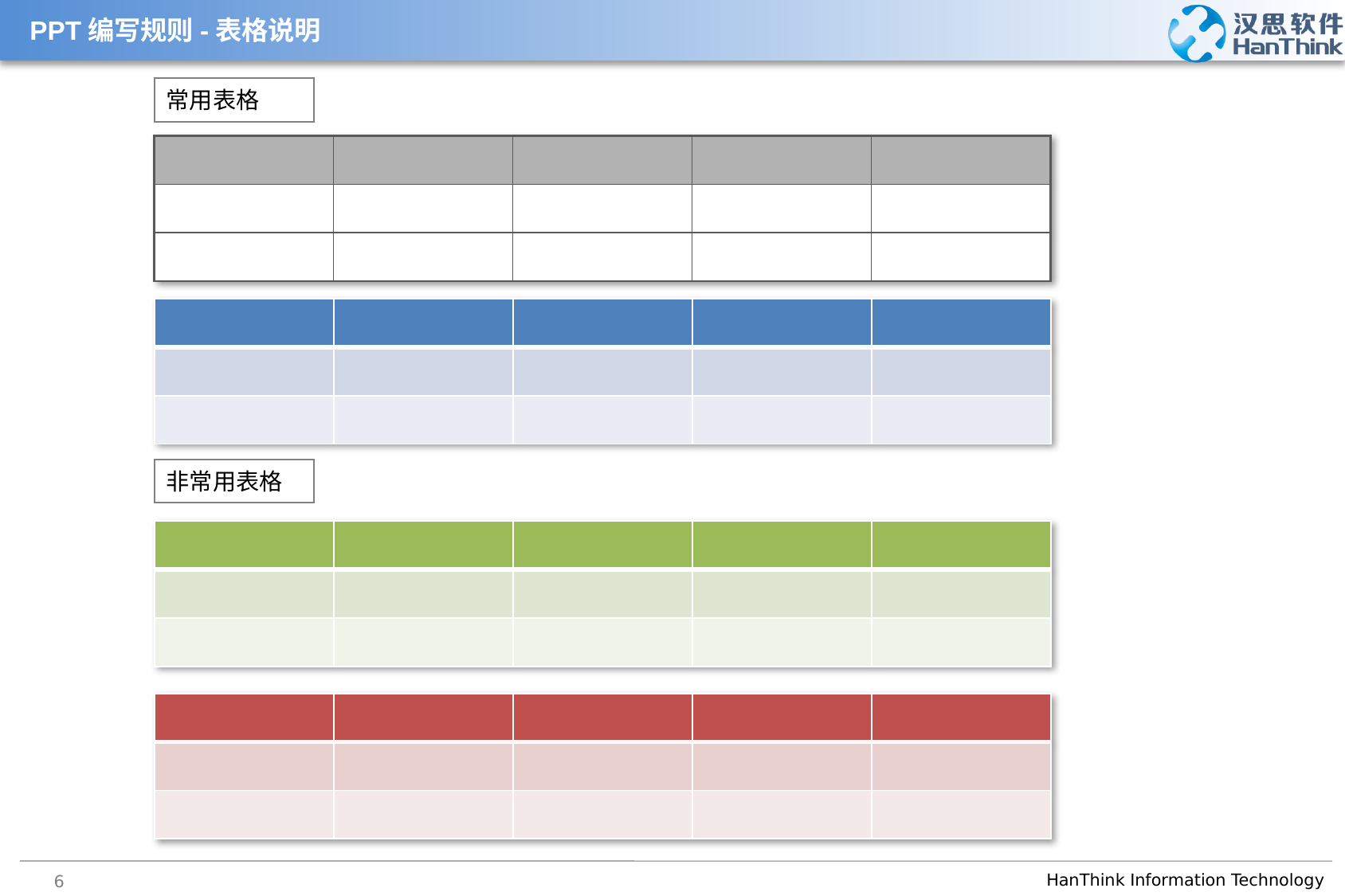

# PPT编写规则-表格说明
常用表格
|  |  |  |  |  |
| --- | --- | --- | --- | --- |
|  |  |  |  |  |
|  |  |  |  |  |
|  |  |  |  |  |
| --- | --- | --- | --- | --- |
|  |  |  |  |  |
|  |  |  |  |  |
非常用表格
|  |  |  |  |  |
| --- | --- | --- | --- | --- |
|  |  |  |  |  |
|  |  |  |  |  |
|  |  |  |  |  |
| --- | --- | --- | --- | --- |
|  |  |  |  |  |
|  |  |  |  |  |
6